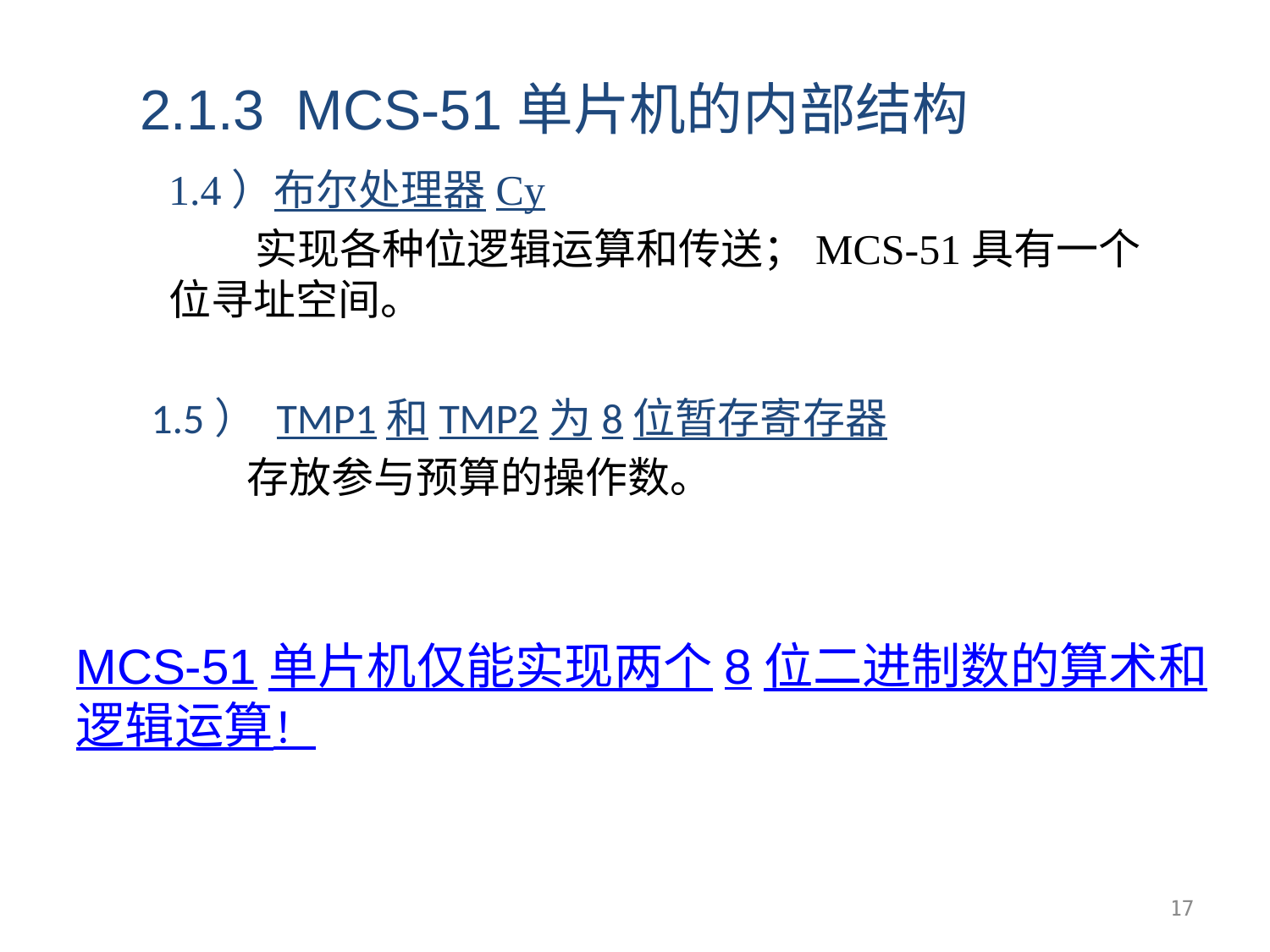

2.1.3  MCS-51单片机的内部结构
1.4）布尔处理器Cy
        实现各种位逻辑运算和传送；MCS-51具有一个位寻址空间。

      1.5） TMP1和TMP2为8位暂存寄存器
               存放参与预算的操作数。
MCS-51单片机仅能实现两个8位二进制数的算术和逻辑运算！
17